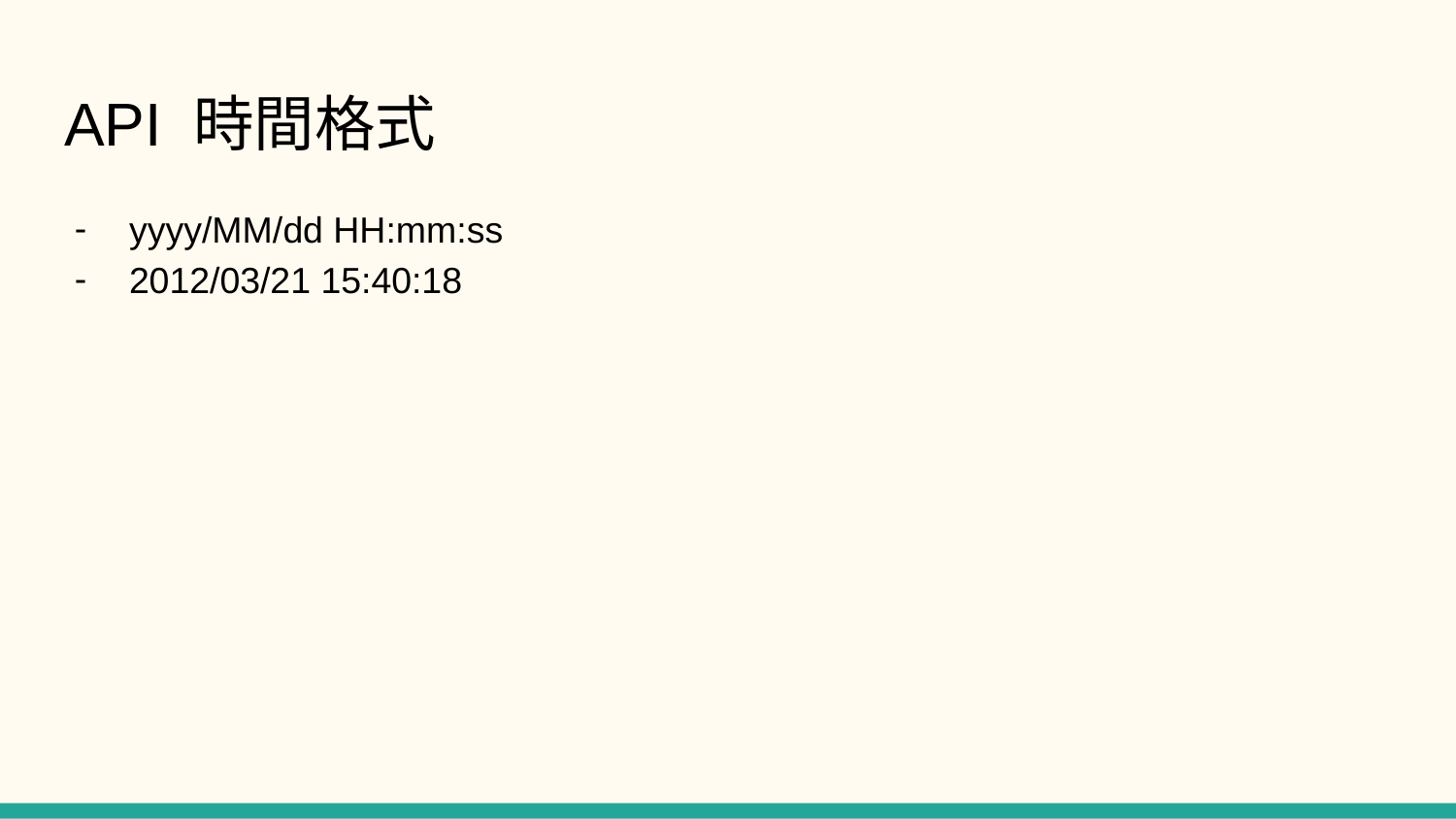

# API 時間格式
yyyy/MM/dd HH:mm:ss
2012/03/21 15:40:18